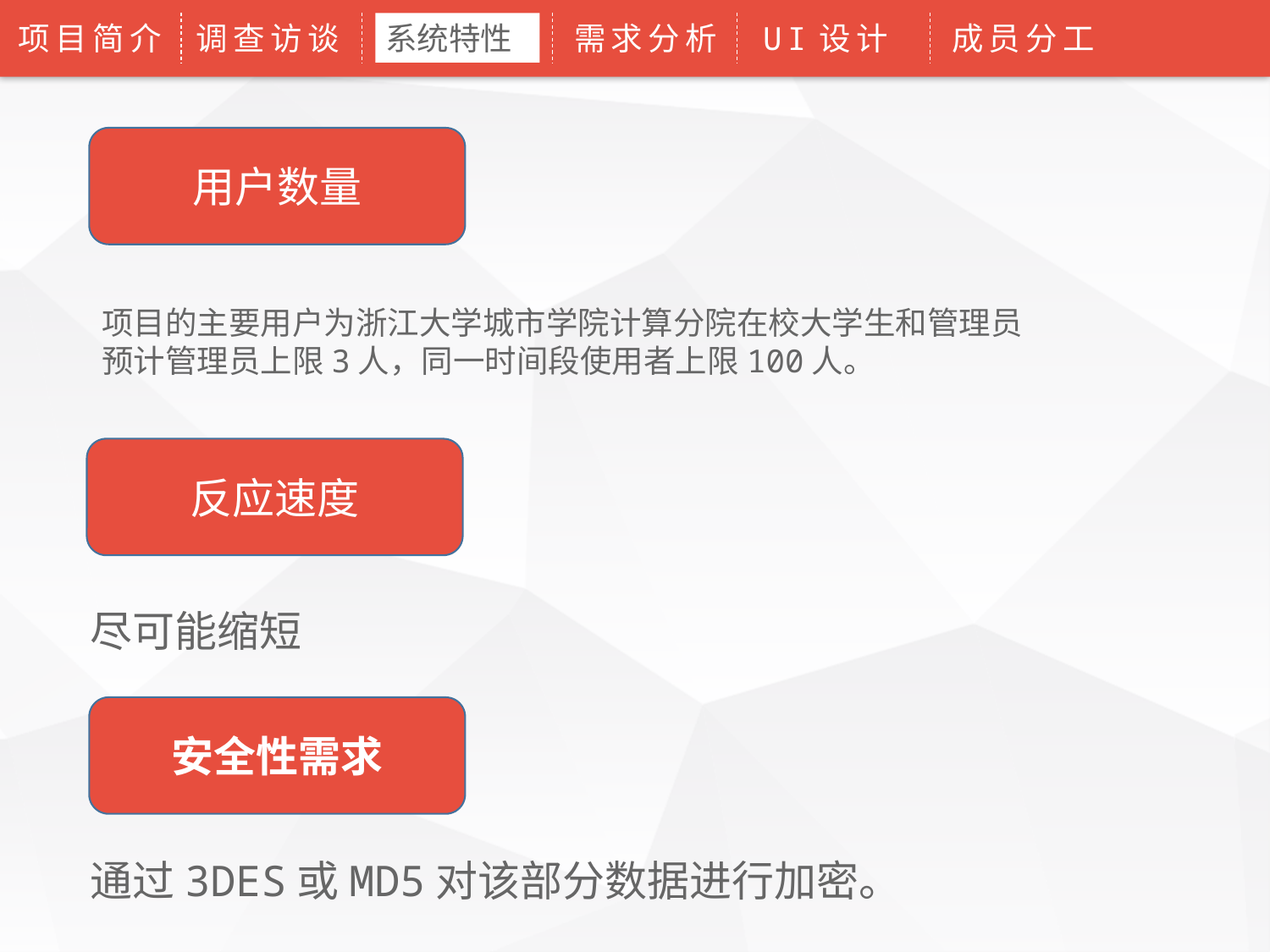

项目简介
调查访谈
系统特性
需求分析
UI设计
成员分工

用户数量
项目的主要用户为浙江大学城市学院计算分院在校大学生和管理员
预计管理员上限3人，同一时间段使用者上限100人。
反应速度
尽可能缩短
安全性需求
通过3DES或MD5对该部分数据进行加密。